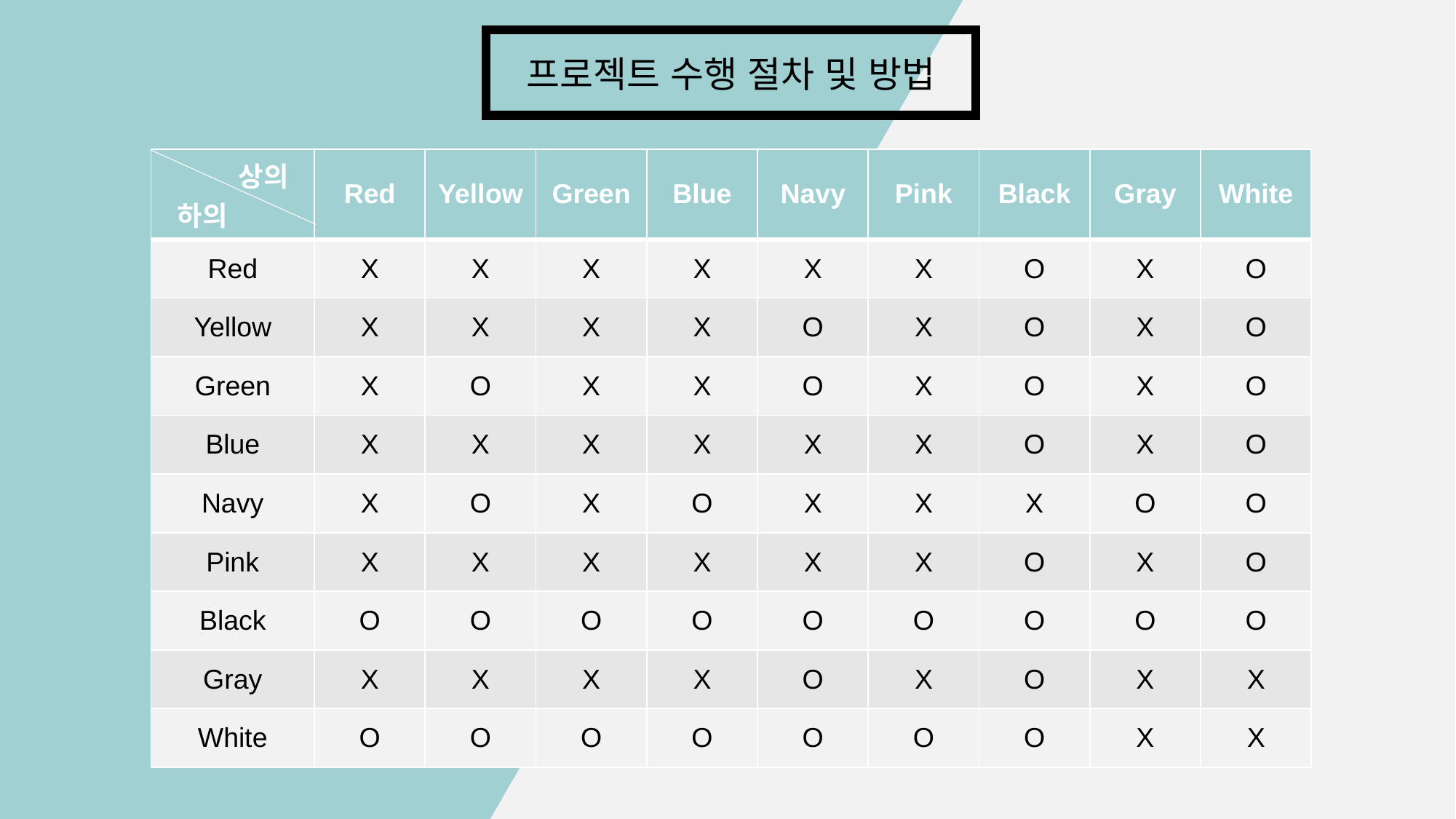

프로젝트 수행 절차 및 방법
| 상의 하의 | Red | Yellow | Green | Blue | Navy | Pink | Black | Gray | White |
| --- | --- | --- | --- | --- | --- | --- | --- | --- | --- |
| Red | X | X | X | X | X | X | O | X | O |
| Yellow | X | X | X | X | O | X | O | X | O |
| Green | X | O | X | X | O | X | O | X | O |
| Blue | X | X | X | X | X | X | O | X | O |
| Navy | X | O | X | O | X | X | X | O | O |
| Pink | X | X | X | X | X | X | O | X | O |
| Black | O | O | O | O | O | O | O | O | O |
| Gray | X | X | X | X | O | X | O | X | X |
| White | O | O | O | O | O | O | O | X | X |